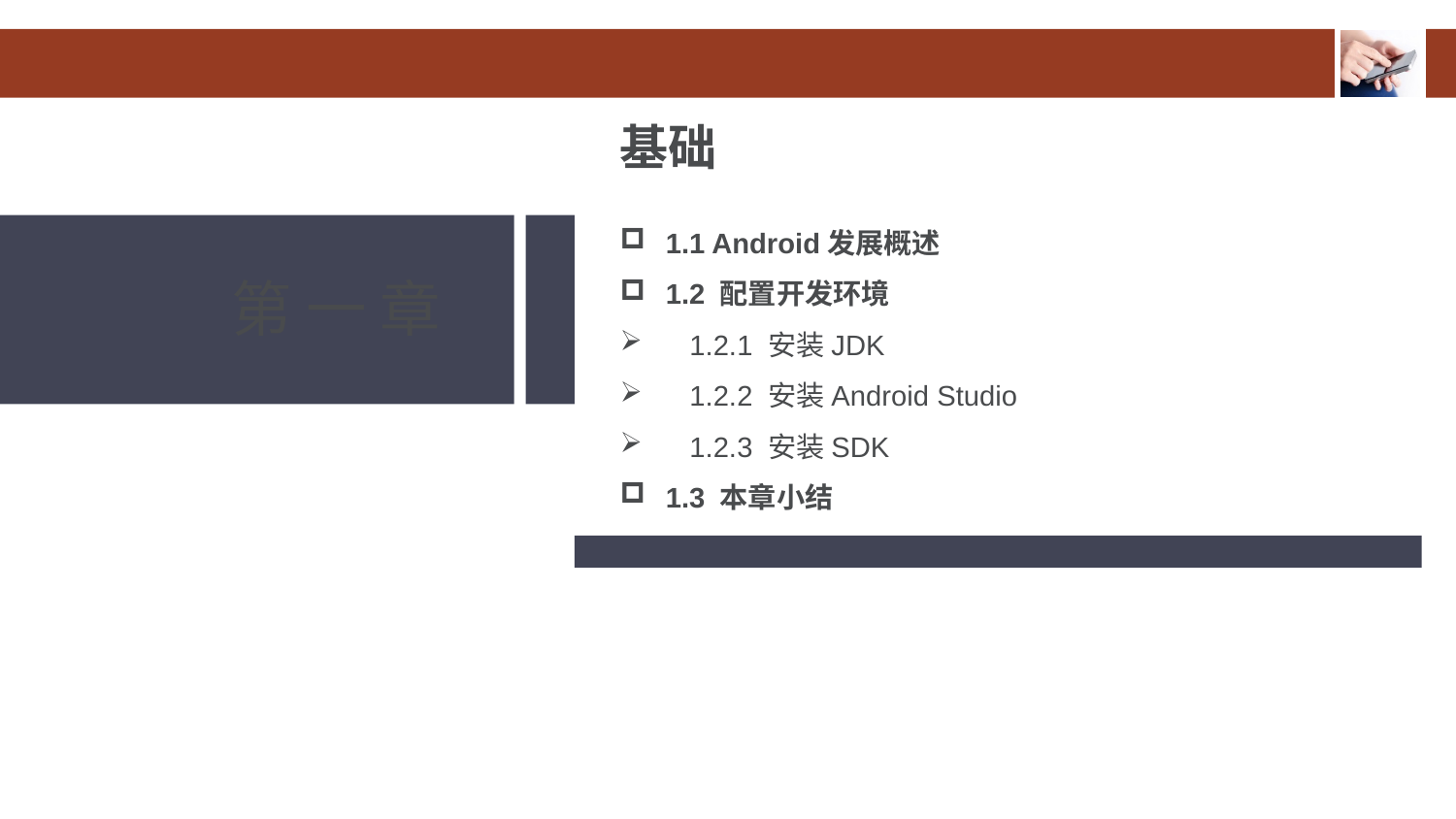

基础
1.1 Android发展概述
1.2 配置开发环境
   1.2.1 安装JDK
   1.2.2 安装Android Studio
   1.2.3 安装SDK
1.3 本章小结

第 一 章